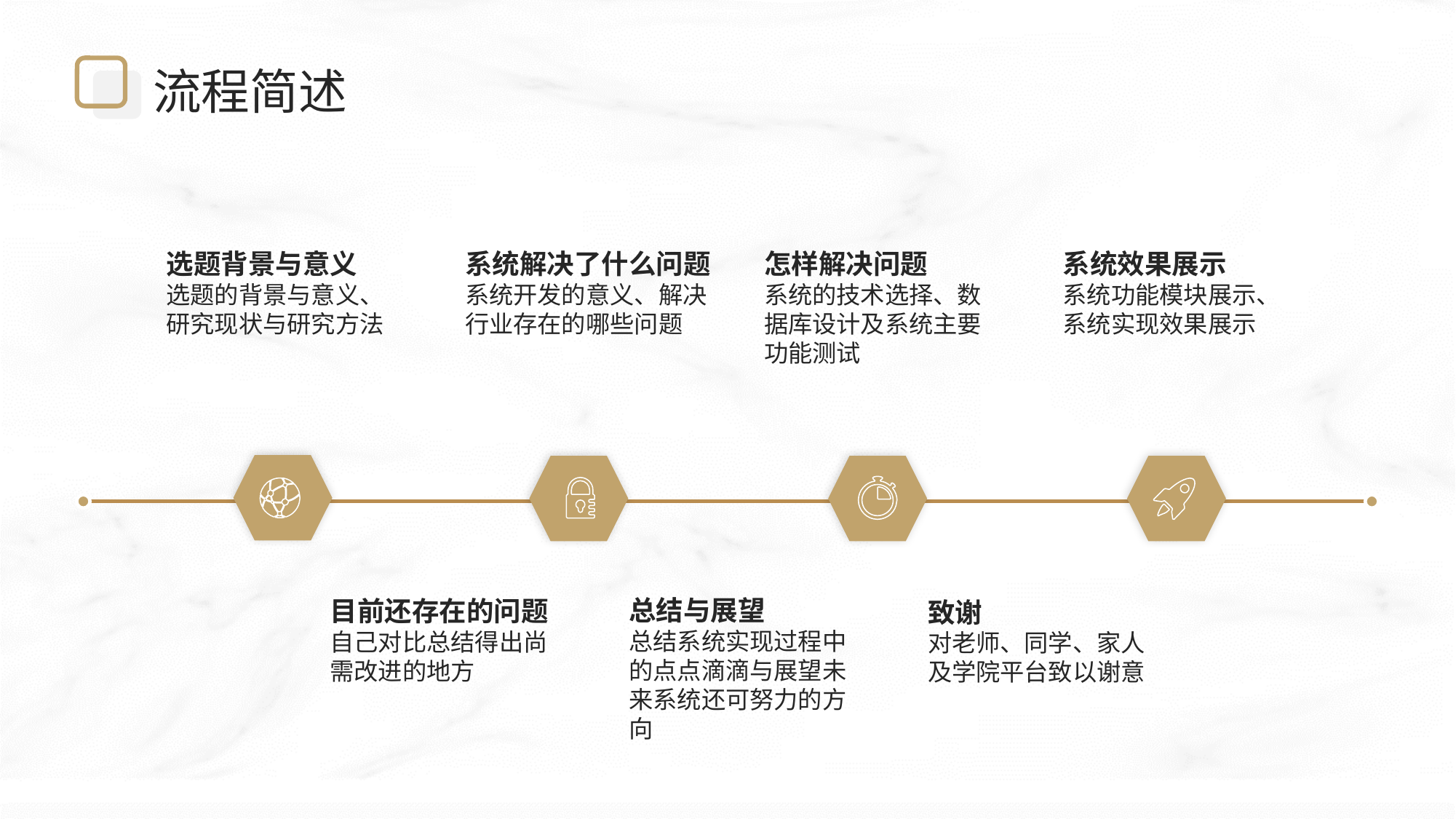

流程简述

选题背景与意义
选题的背景与意义、研究现状与研究方法
怎样解决问题
系统的技术选择、数据库设计及系统主要功能测试
系统效果展示
系统功能模块展示、系统实现效果展示
系统解决了什么问题
系统开发的意义、解决行业存在的哪些问题

总结与展望
总结系统实现过程中的点点滴滴与展望未来系统还可努力的方向
目前还存在的问题
自己对比总结得出尚需改进的地方
致谢
对老师、同学、家人及学院平台致以谢意